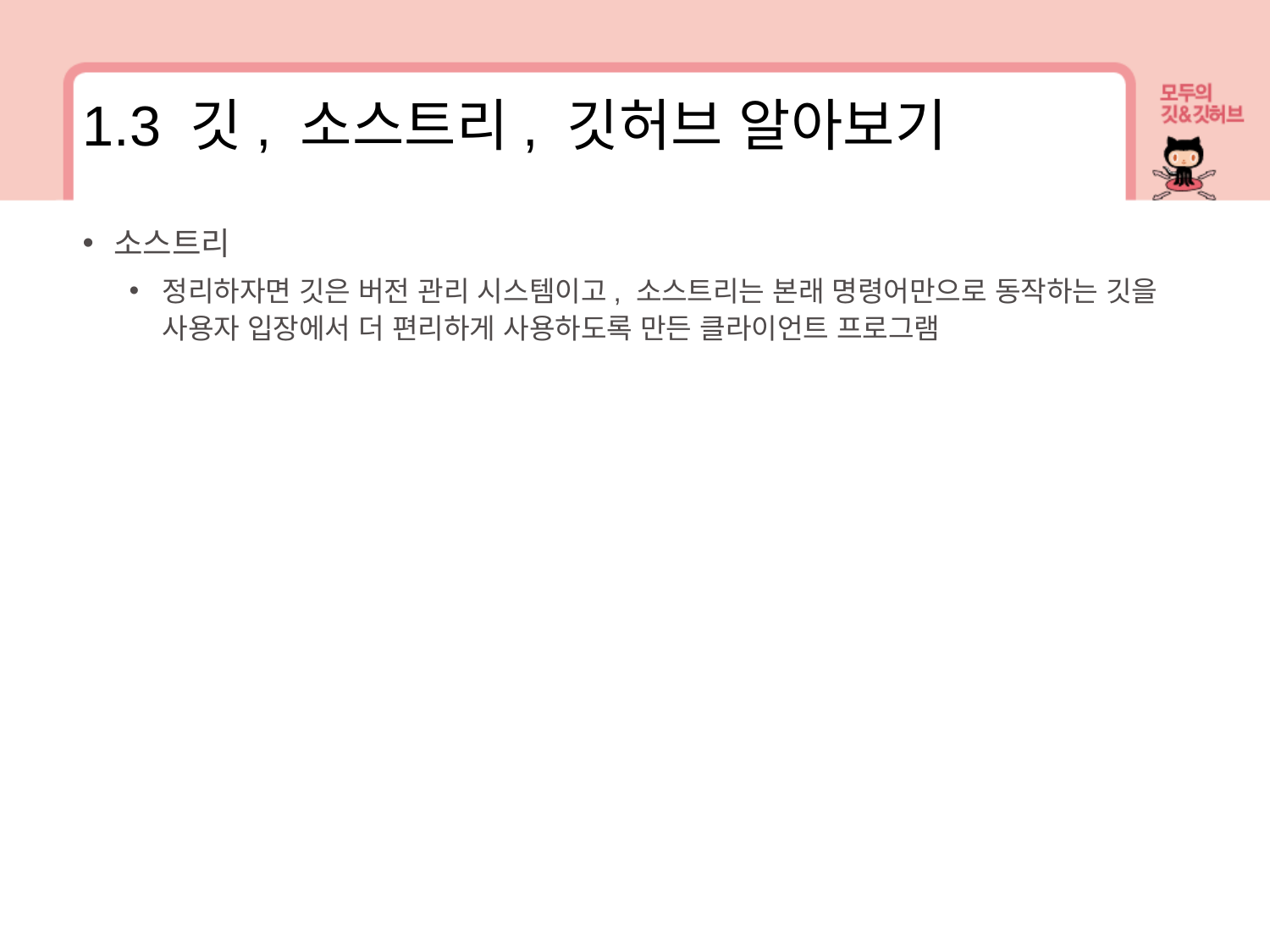

1.3 깃, 소스트리, 깃허브 알아보기
소스트리
정리하자면 깃은 버전 관리 시스템이고, 소스트리는 본래 명령어만으로 동작하는 깃을 사용자 입장에서 더 편리하게 사용하도록 만든 클라이언트 프로그램